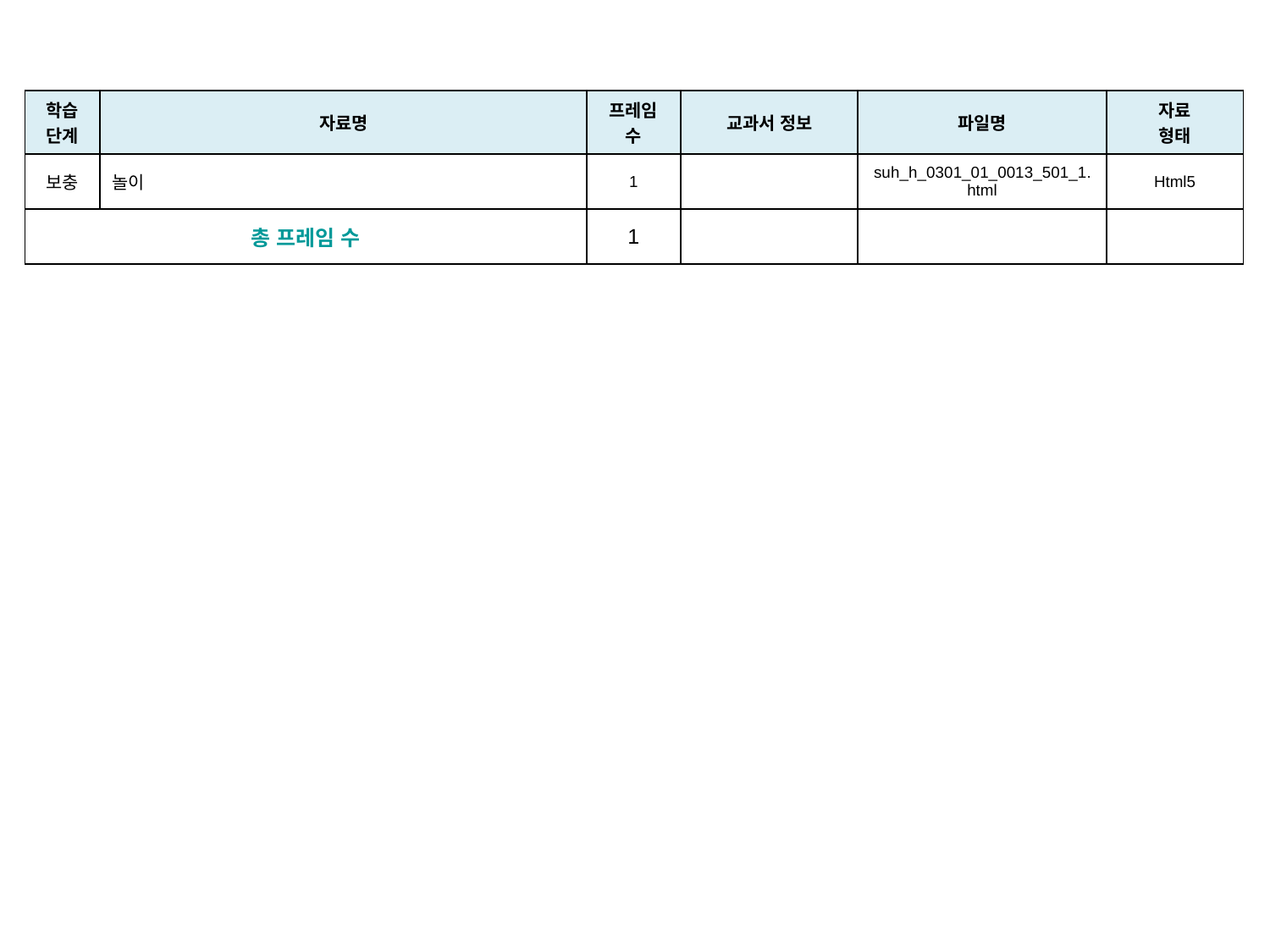

| 학습 단계 | 자료명 | 프레임 수 | 교과서 정보 | 파일명 | 자료 형태 |
| --- | --- | --- | --- | --- | --- |
| 보충 | 놀이 | 1 |  | suh\_h\_0301\_01\_0013\_501\_1.html | Html5 |
| 총 프레임 수 |  | 1 |  |  |  |